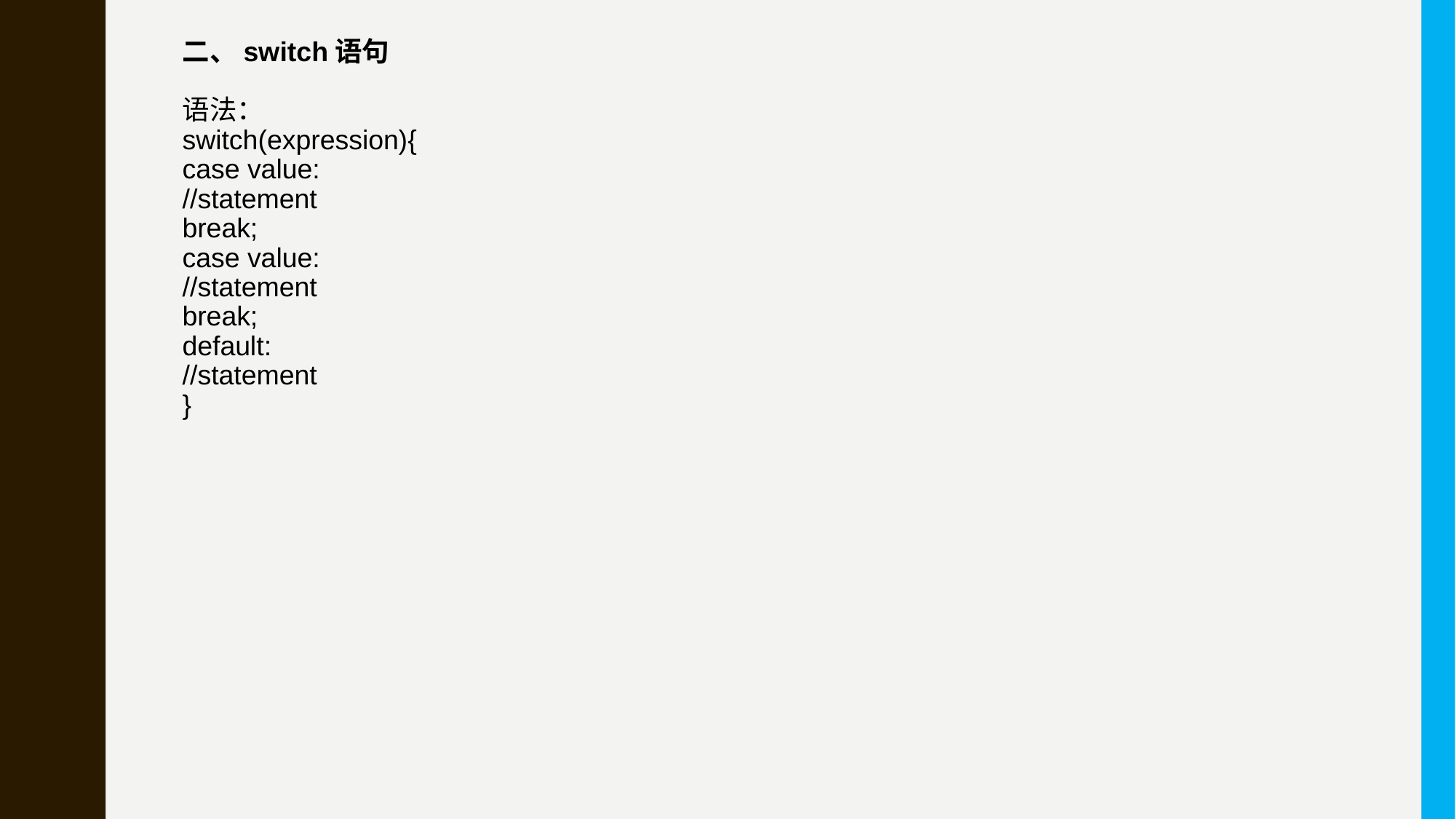

二、switch语句

语法：
switch(expression){
case value:
//statement
break;
case value:
//statement
break;
default:
//statement
}